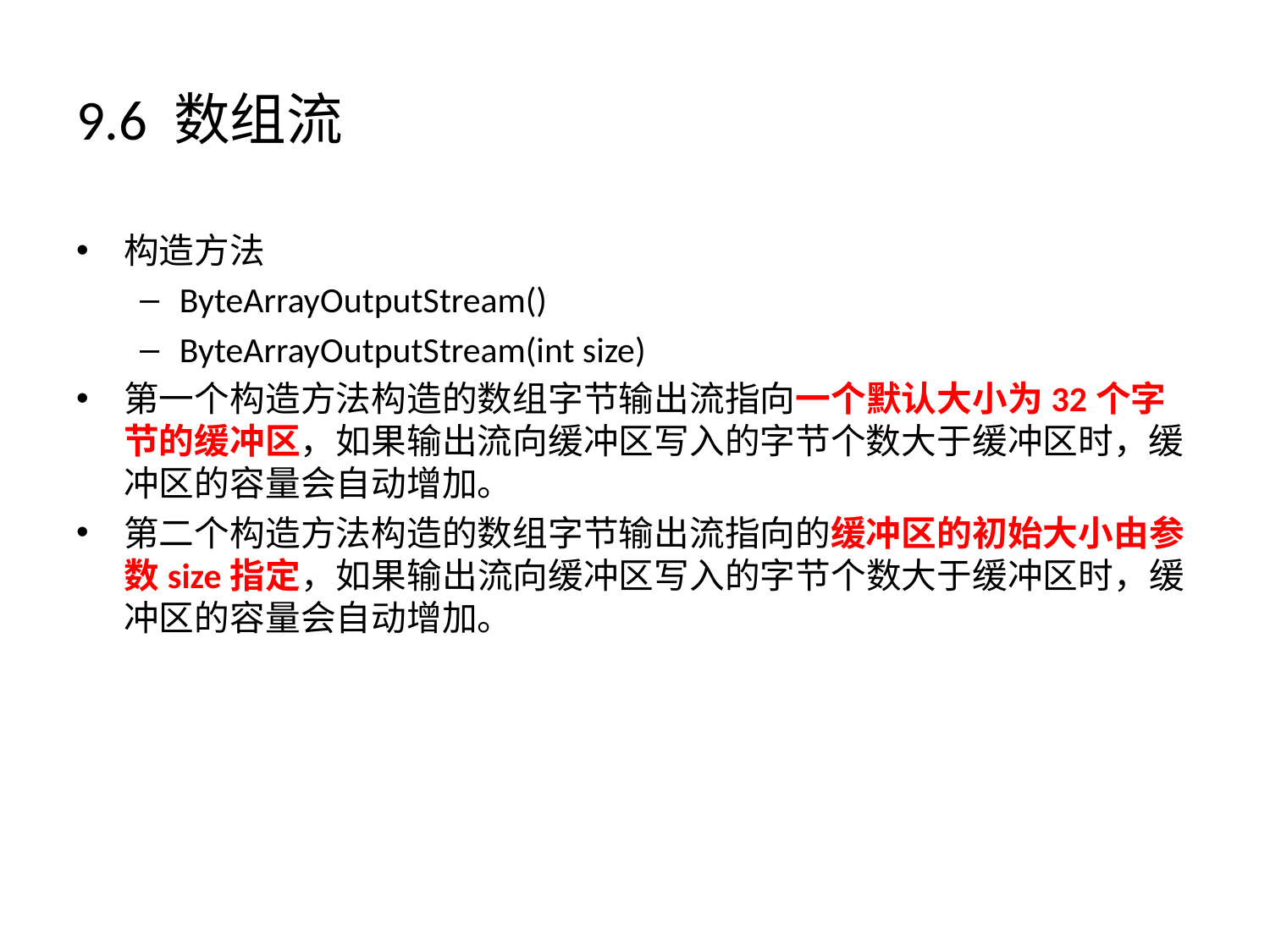

# 9.6 数组流
构造方法
ByteArrayOutputStream()
ByteArrayOutputStream(int size)
第一个构造方法构造的数组字节输出流指向一个默认大小为32个字节的缓冲区，如果输出流向缓冲区写入的字节个数大于缓冲区时，缓冲区的容量会自动增加。
第二个构造方法构造的数组字节输出流指向的缓冲区的初始大小由参数size指定，如果输出流向缓冲区写入的字节个数大于缓冲区时，缓冲区的容量会自动增加。
66